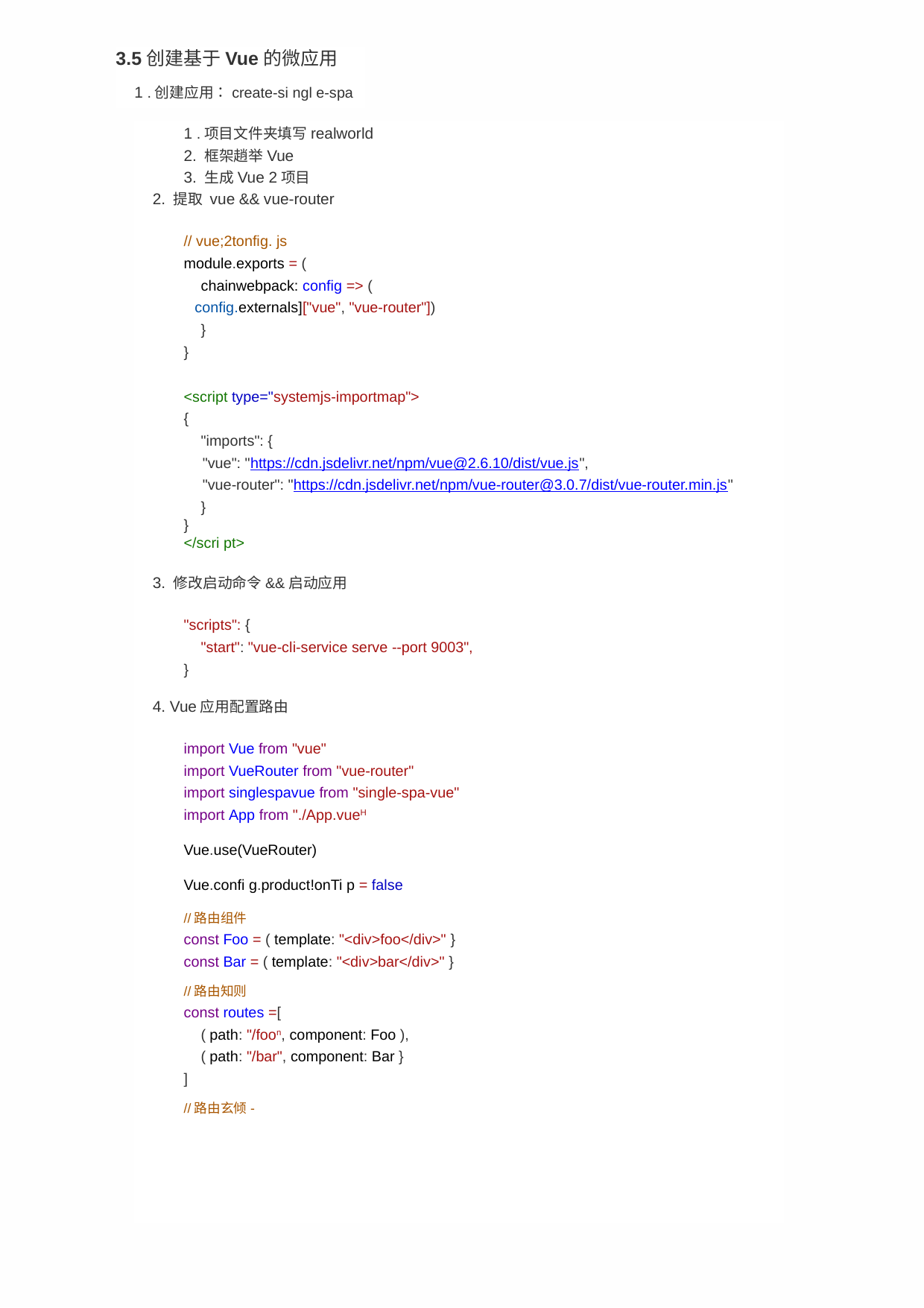

3.5创建基于Vue的微应用
1 .创建应用：create-si ngl e-spa
1 .项目文件夹填写realworld
2. 框架趙举Vue
3. 生成Vue 2项目
2. 提取 vue && vue-router
// vue;2tonfig. js
module.exports = (
chainwebpack: config => (
config.externals]["vue", "vue-router"])
}
}
<script type="systemjs-importmap">
{
"imports": {
"vue": "https://cdn.jsdelivr.net/npm/vue@2.6.10/dist/vue.js",
"vue-router": "https://cdn.jsdelivr.net/npm/vue-router@3.0.7/dist/vue-router.min.js"
}
}
</scri pt>
3. 修改启动命令&&启动应用
"scripts": {
"start": "vue-cli-service serve --port 9003",
}
4. Vue应用配置路由
import Vue from "vue"
import VueRouter from "vue-router"
import singlespavue from "single-spa-vue"
import App from "./App.vueH
Vue.use(VueRouter)
Vue.confi g.product!onTi p = false
//路由组件
const Foo = ( template: "<div>foo</div>" }
const Bar = ( template: "<div>bar</div>" }
//路由知则
const routes =[
( path: "/foon, component: Foo ),
( path: "/bar", component: Bar }
]
//路由玄倾-